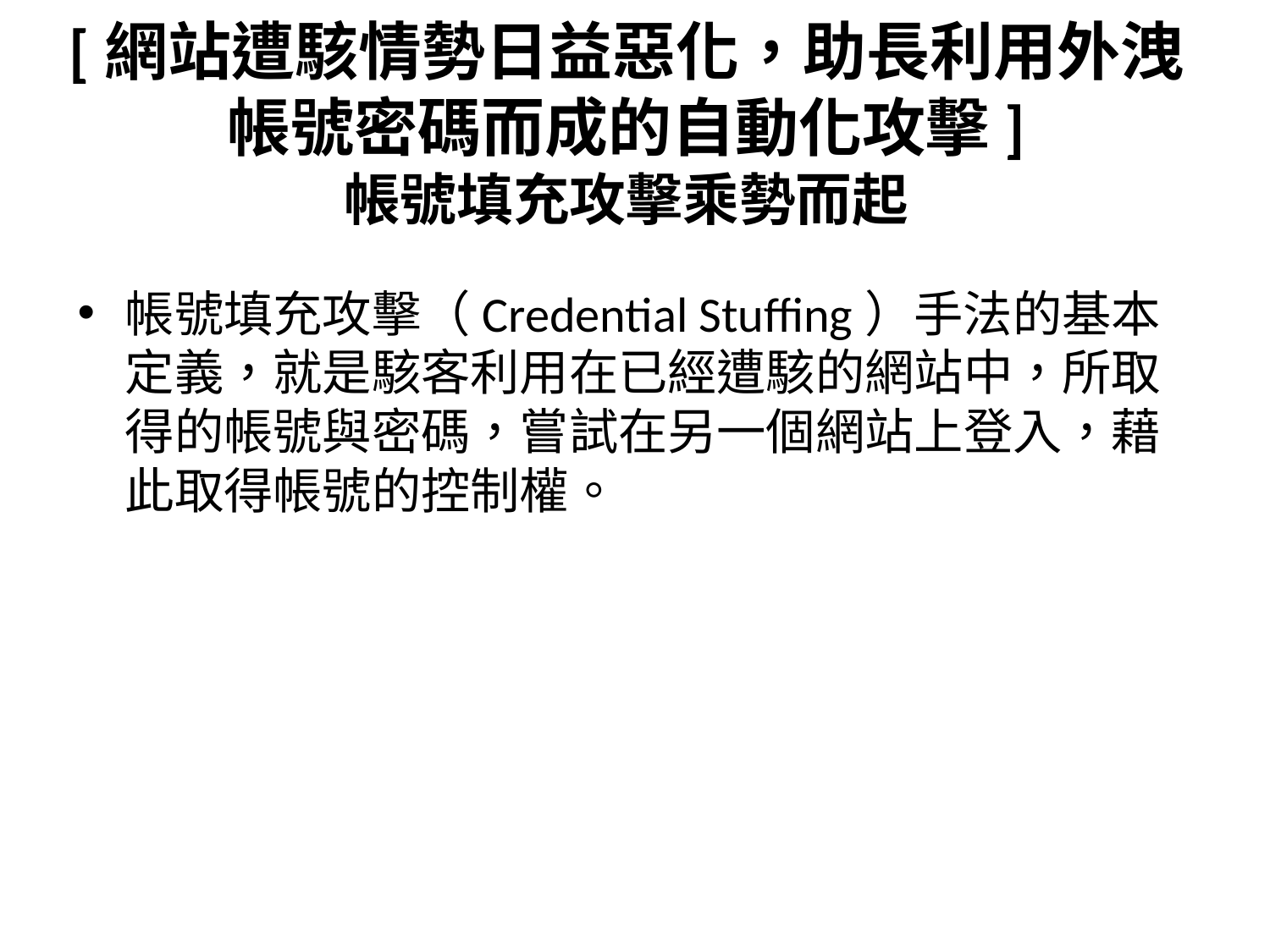

# [網站遭駭情勢日益惡化，助長利用外洩帳號密碼而成的自動化攻擊] 帳號填充攻擊乘勢而起
帳號填充攻擊（Credential Stuffing）手法的基本定義，就是駭客利用在已經遭駭的網站中，所取得的帳號與密碼，嘗試在另一個網站上登入，藉此取得帳號的控制權。